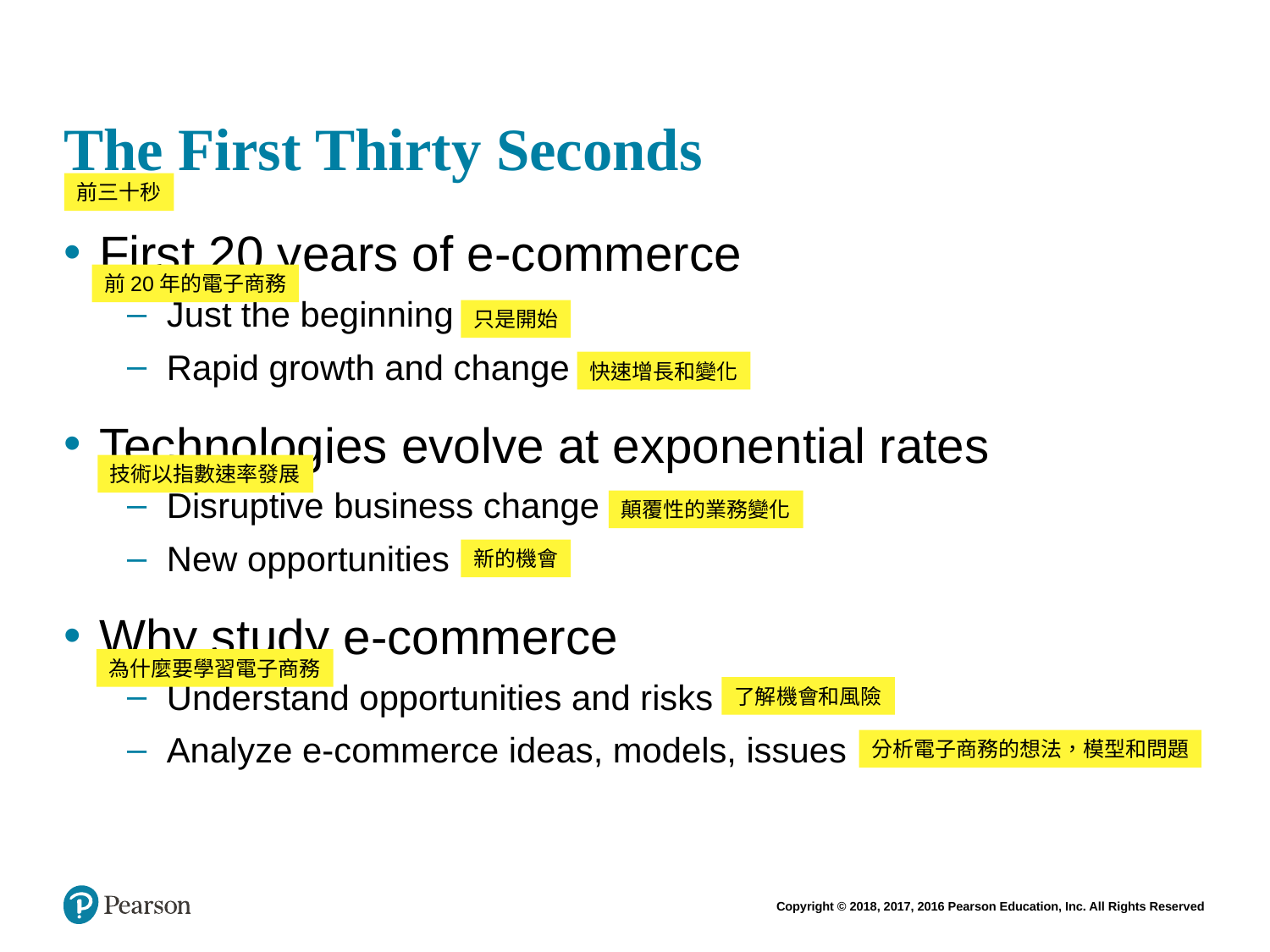

# The First Thirty Seconds
前三十秒
First 20 years of e-commerce
Just the beginning
Rapid growth and change
Technologies evolve at exponential rates
Disruptive business change
New opportunities
Why study e-commerce
Understand opportunities and risks
Analyze e-commerce ideas, models, issues
前20年的電子商務
只是開始
快速增長和變化
技術以指數速率發展
顛覆性的業務變化
新的機會
為什麼要學習電子商務
了解機會和風險
分析電子商務的想法，模型和問題